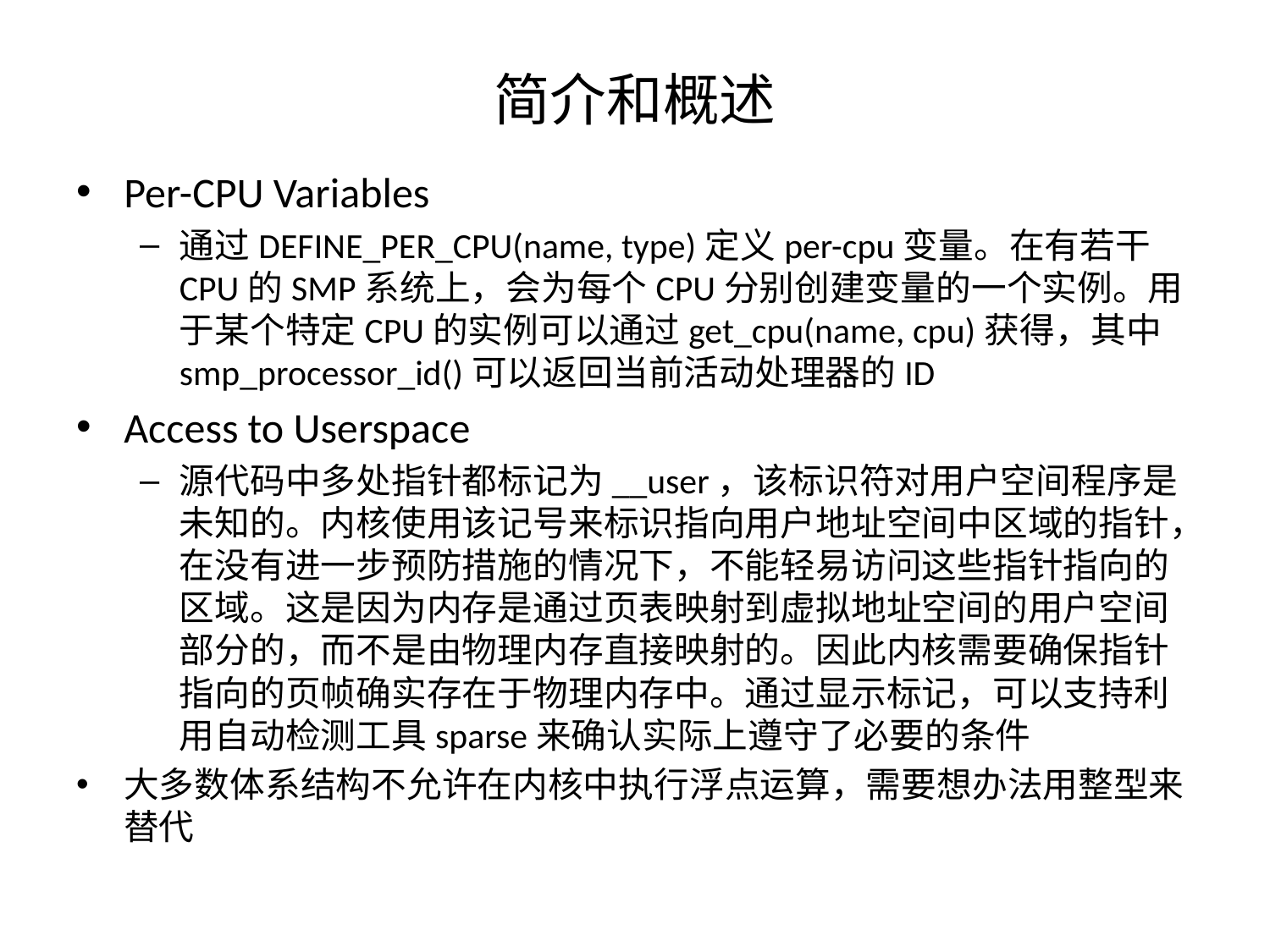

# 简介和概述
Per-CPU Variables
通过DEFINE_PER_CPU(name, type)定义per-cpu变量。在有若干CPU的SMP系统上，会为每个CPU分别创建变量的一个实例。用于某个特定CPU的实例可以通过get_cpu(name, cpu)获得，其中smp_processor_id()可以返回当前活动处理器的ID
Access to Userspace
源代码中多处指针都标记为__user，该标识符对用户空间程序是未知的。内核使用该记号来标识指向用户地址空间中区域的指针，在没有进一步预防措施的情况下，不能轻易访问这些指针指向的区域。这是因为内存是通过页表映射到虚拟地址空间的用户空间部分的，而不是由物理内存直接映射的。因此内核需要确保指针指向的页帧确实存在于物理内存中。通过显示标记，可以支持利用自动检测工具sparse来确认实际上遵守了必要的条件
大多数体系结构不允许在内核中执行浮点运算，需要想办法用整型来替代